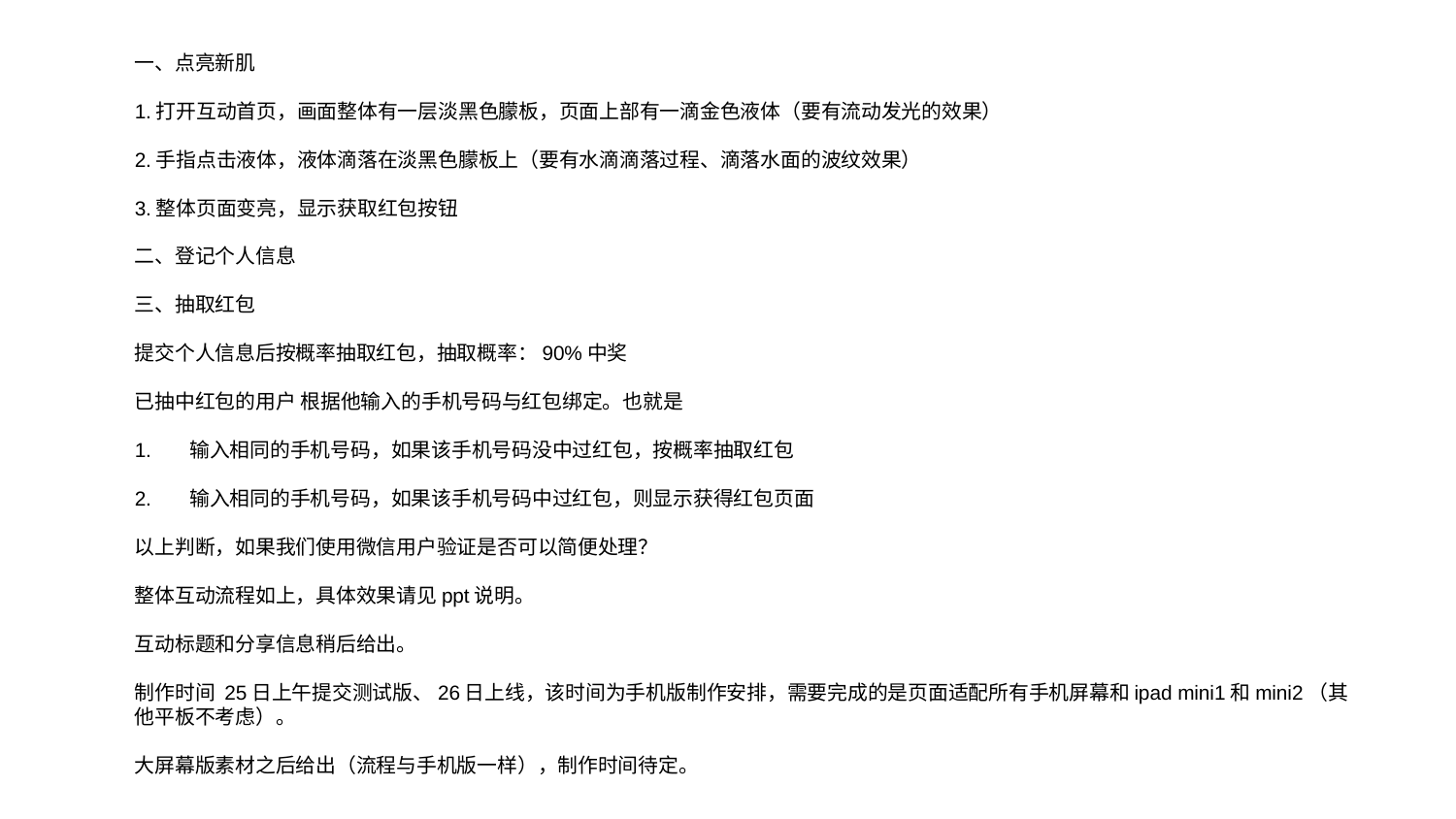

一、点亮新肌

1.打开互动首页，画面整体有一层淡黑色朦板，页面上部有一滴金色液体（要有流动发光的效果）

2.手指点击液体，液体滴落在淡黑色朦板上（要有水滴滴落过程、滴落水面的波纹效果）

3.整体页面变亮，显示获取红包按钮

二、登记个人信息

三、抽取红包

提交个人信息后按概率抽取红包，抽取概率：90%中奖

已抽中红包的用户 根据他输入的手机号码与红包绑定。也就是

1.      输入相同的手机号码，如果该手机号码没中过红包，按概率抽取红包

2.      输入相同的手机号码，如果该手机号码中过红包，则显示获得红包页面

以上判断，如果我们使用微信用户验证是否可以简便处理？

整体互动流程如上，具体效果请见ppt说明。

互动标题和分享信息稍后给出。

制作时间 25日上午提交测试版、26日上线，该时间为手机版制作安排，需要完成的是页面适配所有手机屏幕和ipad mini1和mini2（其他平板不考虑）。

大屏幕版素材之后给出（流程与手机版一样），制作时间待定。